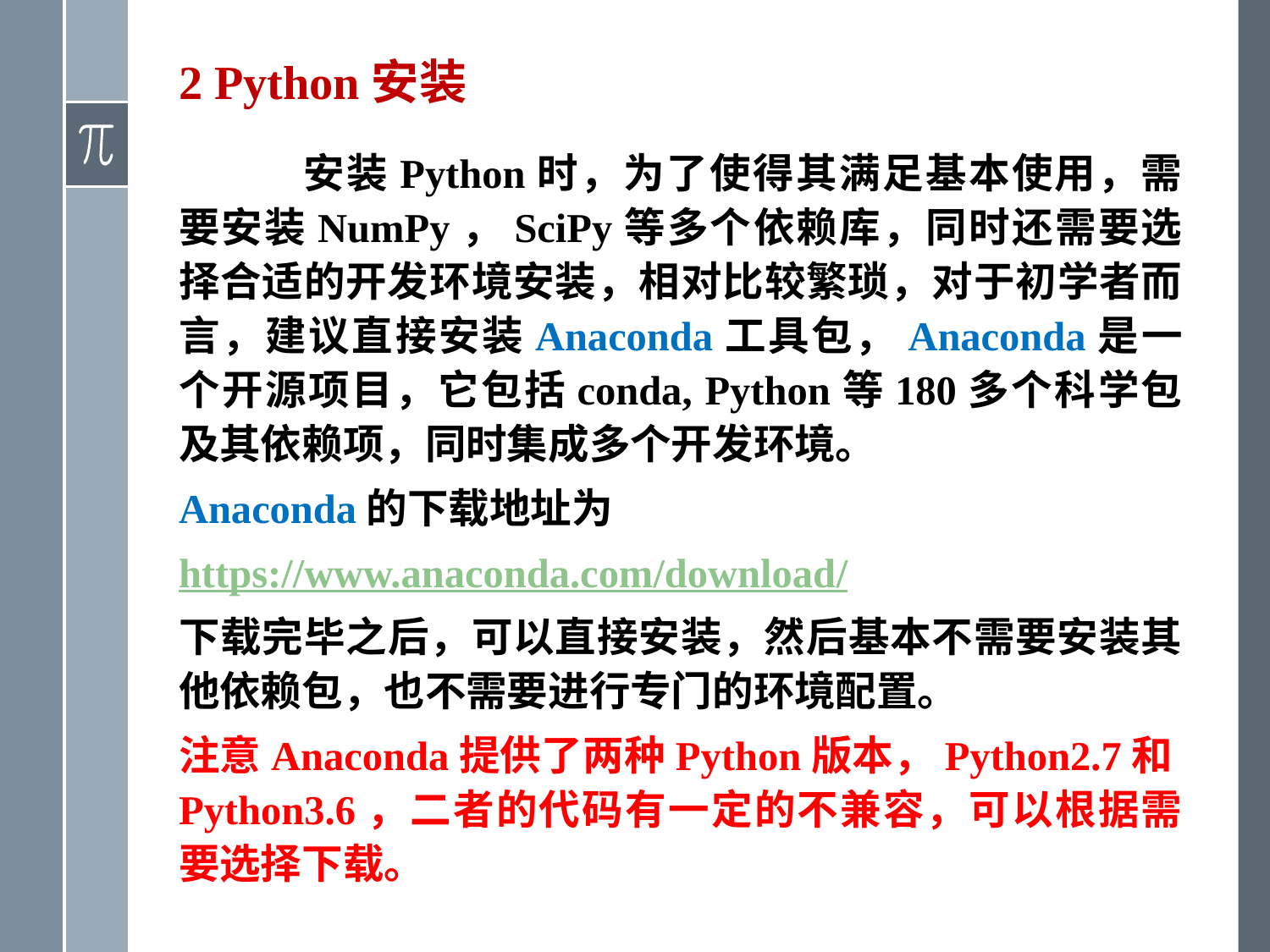

# 2 Python安装
	安装Python时，为了使得其满足基本使用，需要安装NumPy，SciPy等多个依赖库，同时还需要选择合适的开发环境安装，相对比较繁琐，对于初学者而言，建议直接安装Anaconda工具包，Anaconda是一个开源项目，它包括conda, Python等180多个科学包及其依赖项，同时集成多个开发环境。
Anaconda的下载地址为
https://www.anaconda.com/download/
下载完毕之后，可以直接安装，然后基本不需要安装其他依赖包，也不需要进行专门的环境配置。
注意Anaconda提供了两种Python版本，Python2.7和Python3.6，二者的代码有一定的不兼容，可以根据需要选择下载。